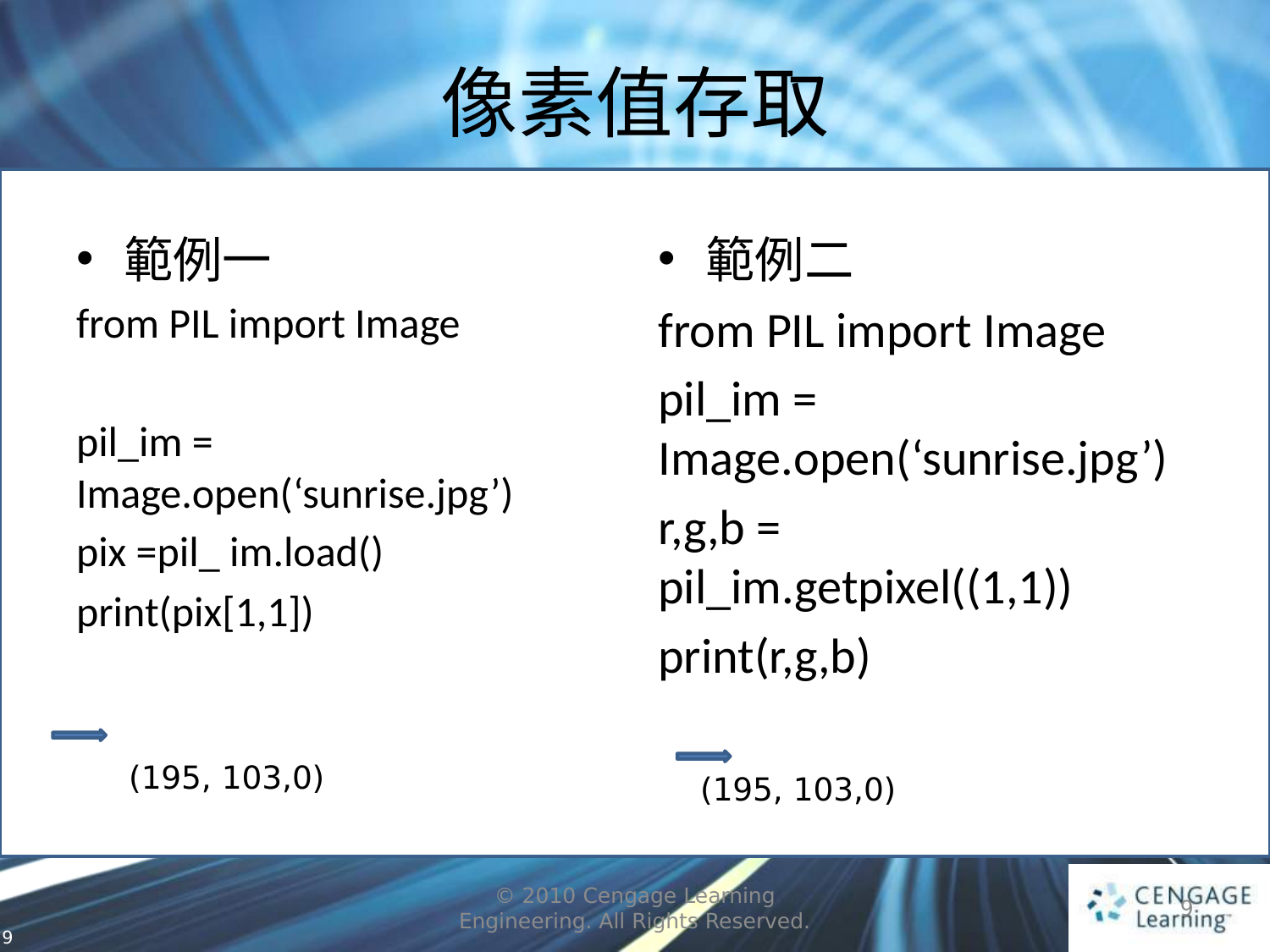

# 像素值存取
範例一
from PIL import Image

pil_im = Image.open(‘sunrise.jpg’)
pix =pil_ im.load()
print(pix[1,1])

範例二
from PIL import Image
pil_im = Image.open(‘sunrise.jpg’)
r,g,b = pil_im.getpixel((1,1))
print(r,g,b)

(195, 103,0)

(195, 103,0)
© 2010 Cengage Learning Engineering. All Rights Reserved.
9